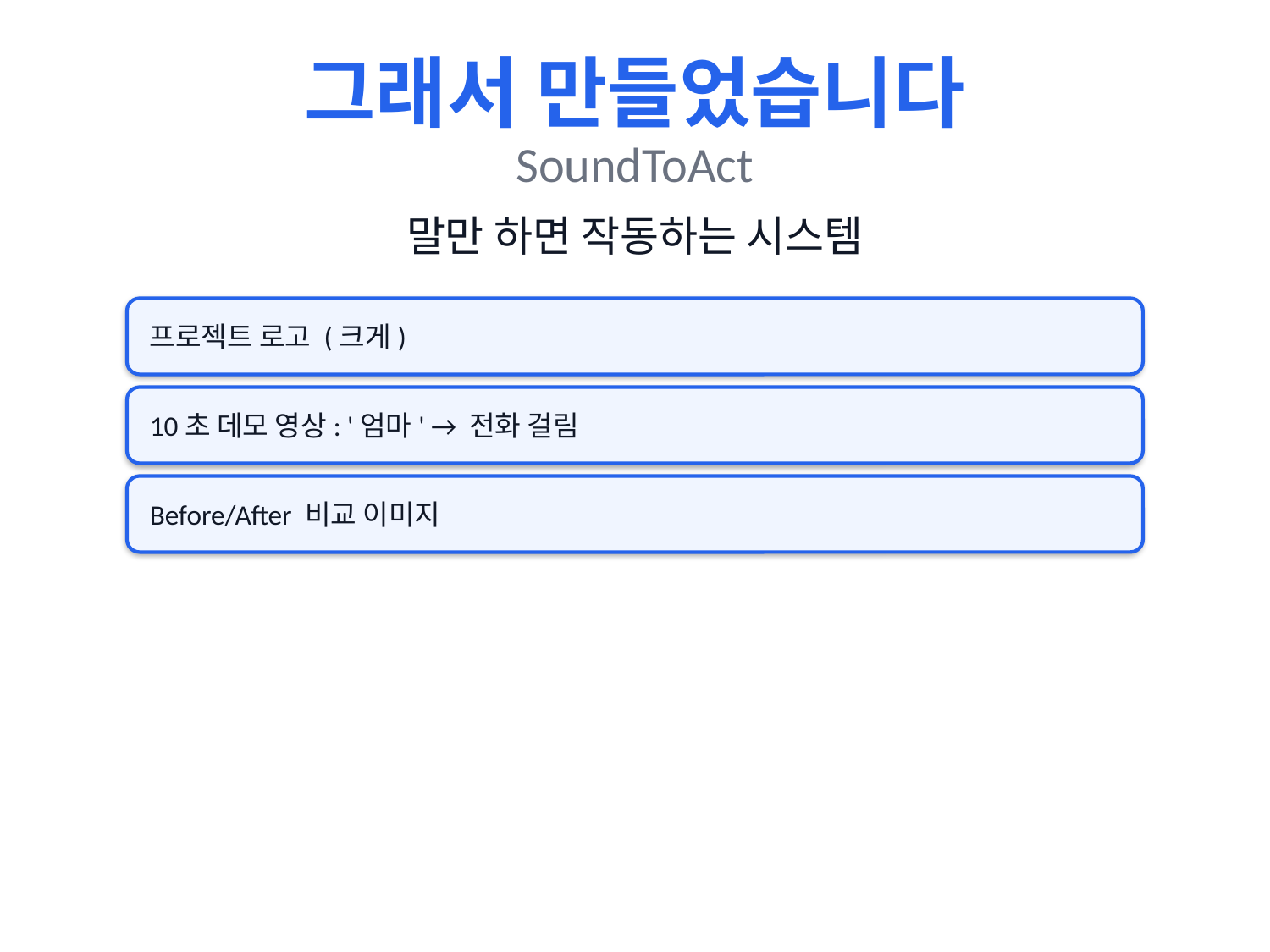

그래서 만들었습니다
SoundToAct
말만 하면 작동하는 시스템
프로젝트 로고 (크게)
10초 데모 영상: '엄마' → 전화 걸림
Before/After 비교 이미지